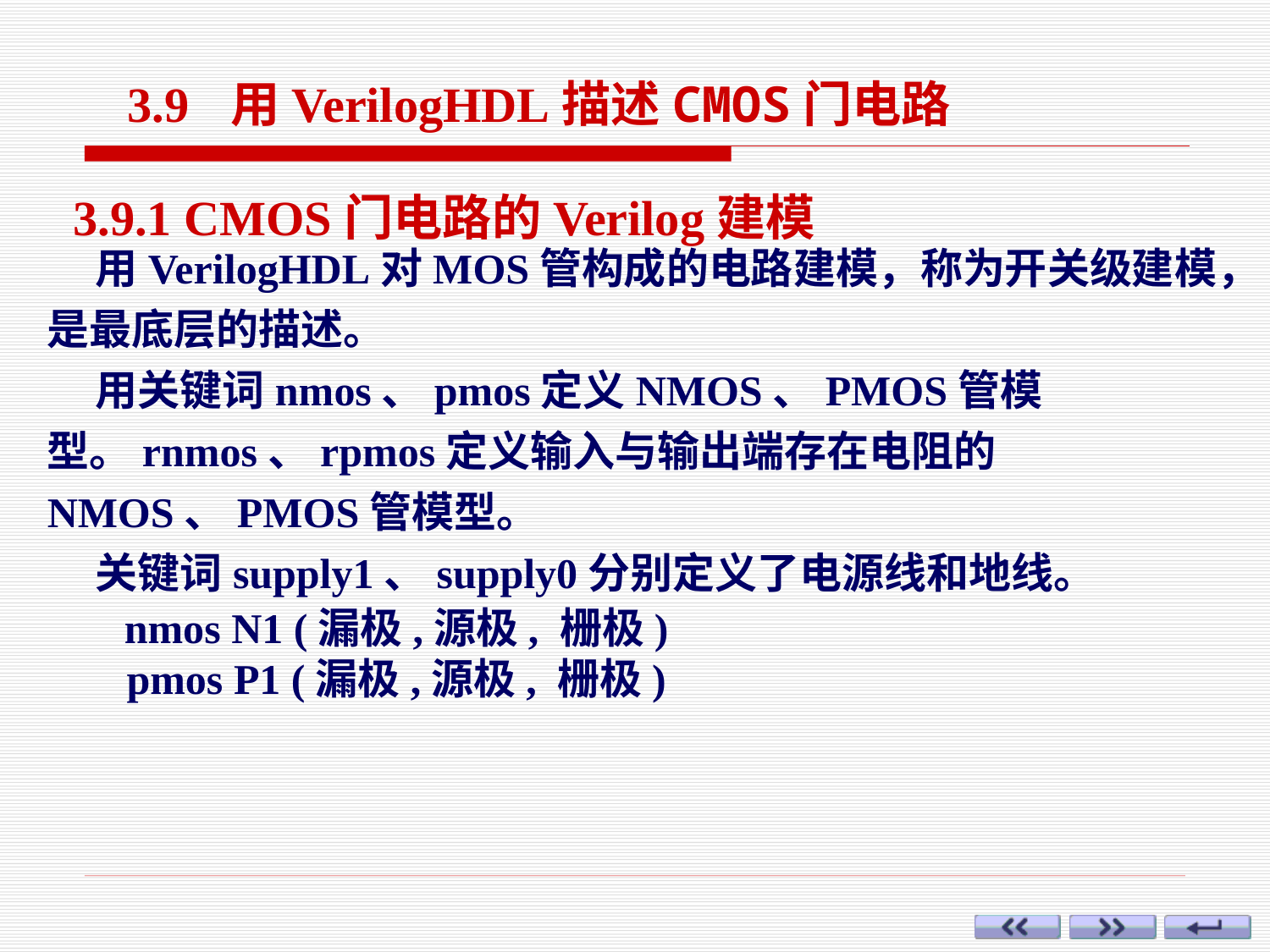

3.9 用VerilogHDL描述CMOS门电路
3.9.1 CMOS门电路的Verilog建模
    用VerilogHDL对MOS管构成的电路建模，称为开关级建模，是最底层的描述。
    用关键词nmos、pmos定义NMOS、PMOS管模型。rnmos、rpmos定义输入与输出端存在电阻的NMOS、PMOS管模型。
    关键词supply1、supply0分别定义了电源线和地线。
nmos N1 (漏极,源极, 栅极)
pmos P1 (漏极,源极, 栅极)